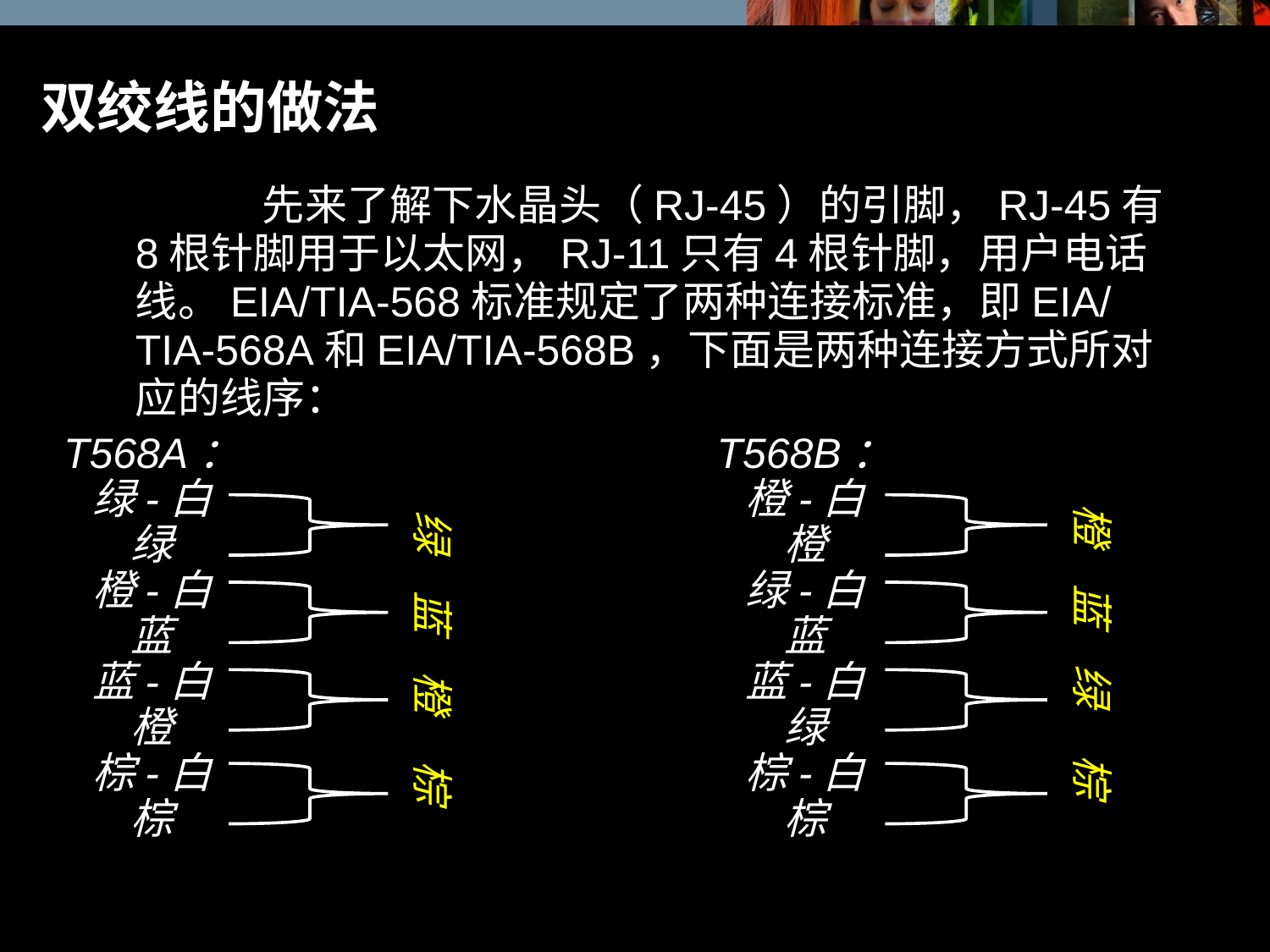

# 双绞线的做法
		先来了解下水晶头（RJ-45）的引脚，RJ-45有8根针脚用于以太网，RJ-11只有4根针脚，用户电话线。EIA/TIA-568标准规定了两种连接标准，即EIA/TIA-568A和EIA/TIA-568B，下面是两种连接方式所对应的线序：

T568A：
绿-白
绿
橙-白
蓝
蓝-白
橙
棕-白
棕
绿    蓝    橙     棕

T568B：
橙-白
橙
绿-白
蓝
蓝-白
绿
棕-白
棕
橙    蓝    绿     棕